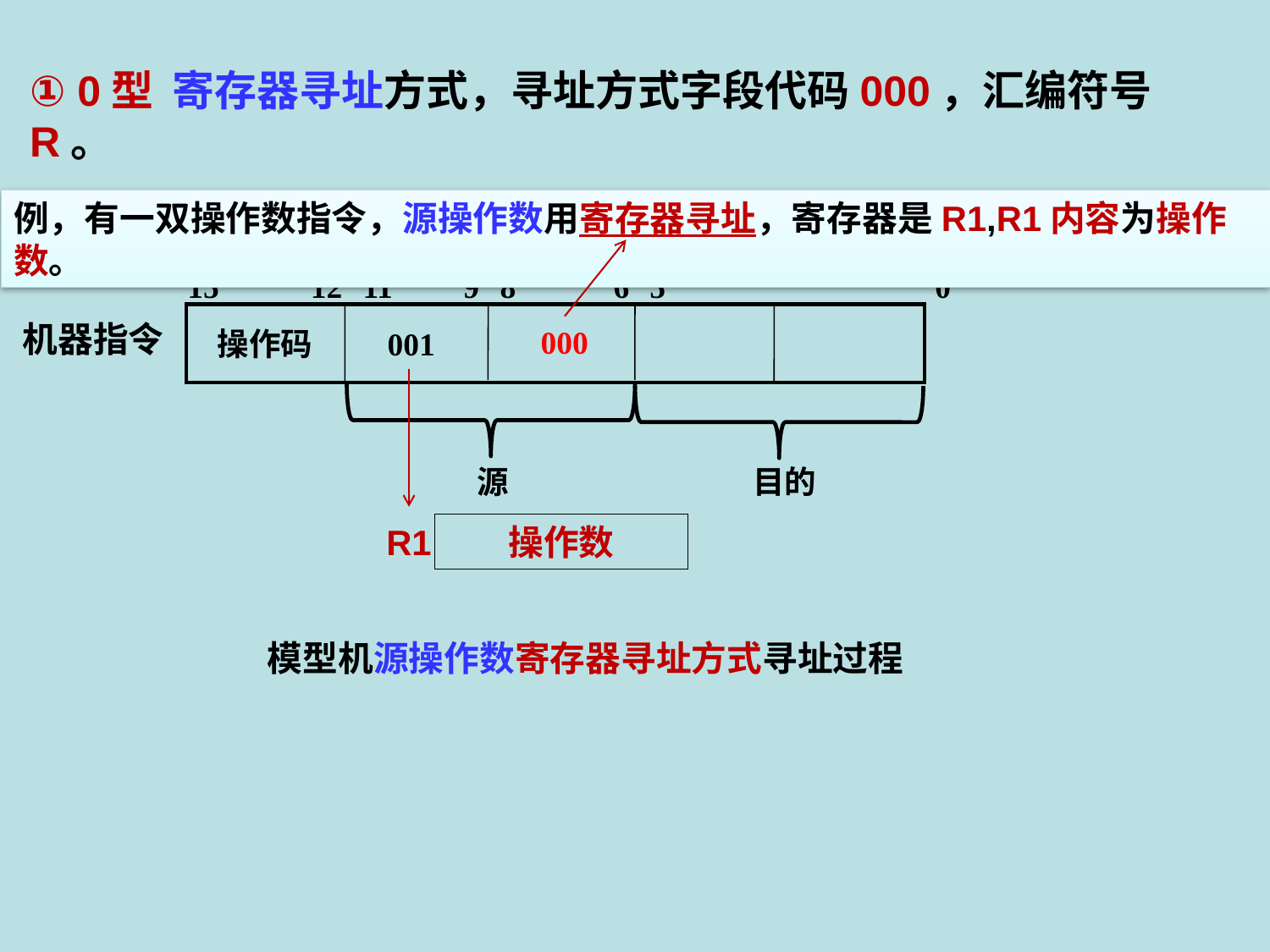

① 0型  寄存器寻址方式，寻址方式字段代码000，汇编符号R。
例，有一双操作数指令，源操作数用寄存器寻址，寄存器是R1,R1内容为操作数。
15
  12
11
  9
8
  6
  5
  0

操作码

000
001
源
目的
机器指令
R1
操作数
模型机源操作数寄存器寻址方式寻址过程